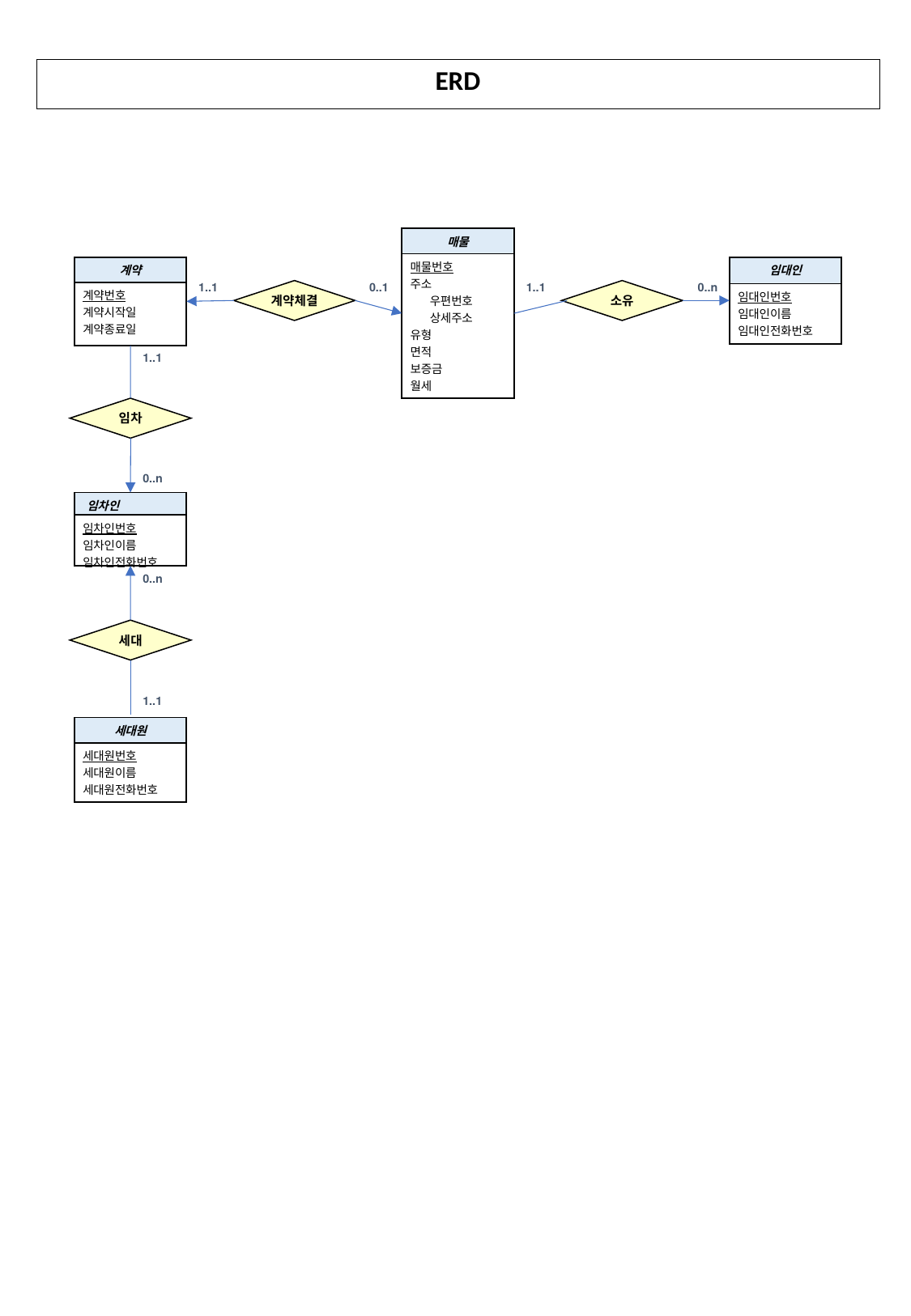

| ERD |
| --- |
| 매물 |
| --- |
| 매물번호 주소 우편번호 상세주소 유형 면적 보증금 월세 |
| 계약 |
| --- |
| 계약번호 계약시작일 계약종료일 |
| 임대인 |
| --- |
| 임대인번호 임대인이름 임대인전화번호 |
1..1
0..n
1..1
0..1
계약체결
소유
1..1
임차
0..n
| 임차인 |
| --- |
| 임차인번호 임차인이름 임차인전화번호 |
0..n
세대
1..1
| 세대원 |
| --- |
| 세대원번호 세대원이름 세대원전화번호 |